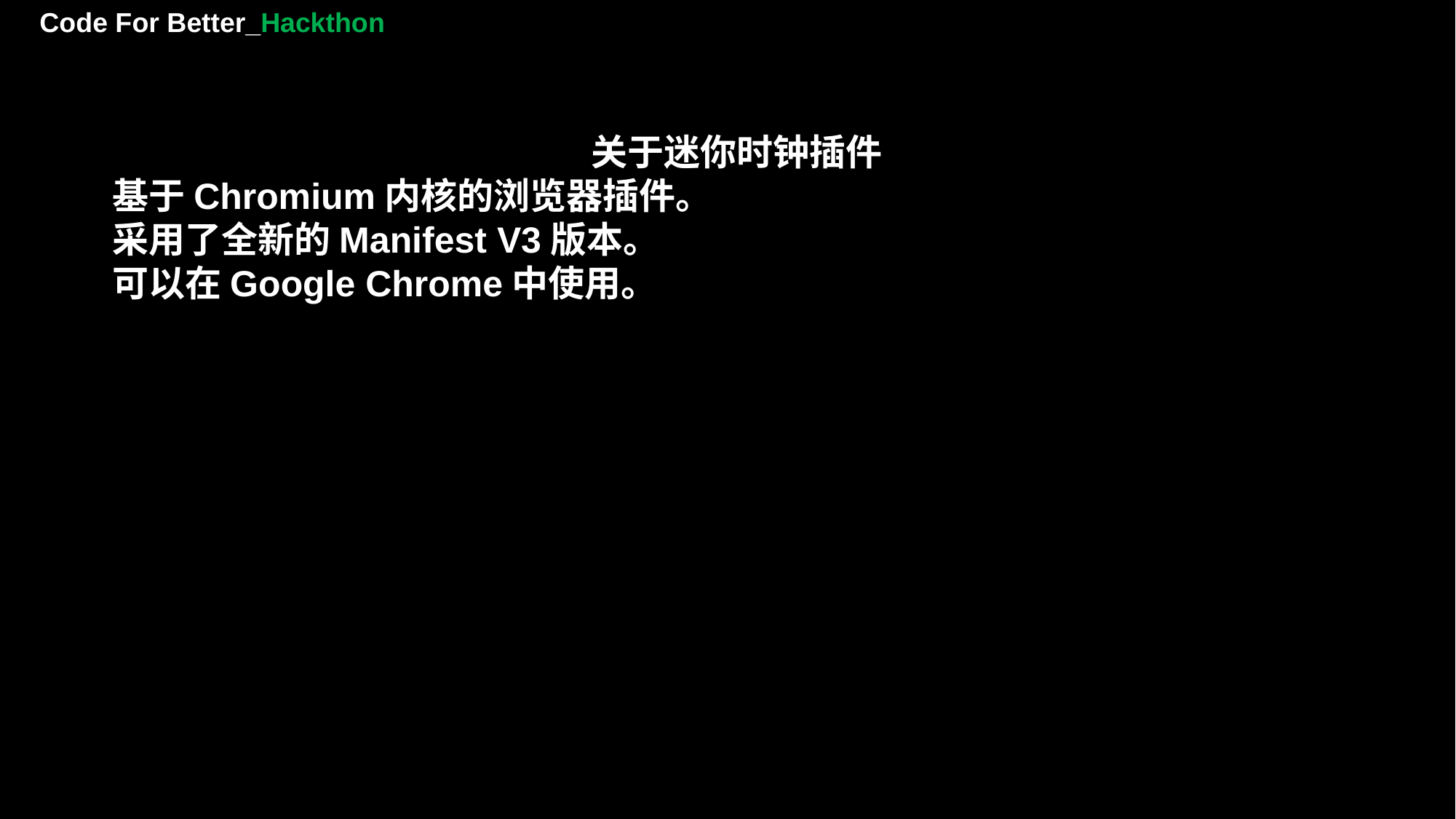

Code For Better_Hackthon
关于迷你时钟插件
基于Chromium内核的浏览器插件。
采用了全新的Manifest V3版本。
可以在Google Chrome中使用。